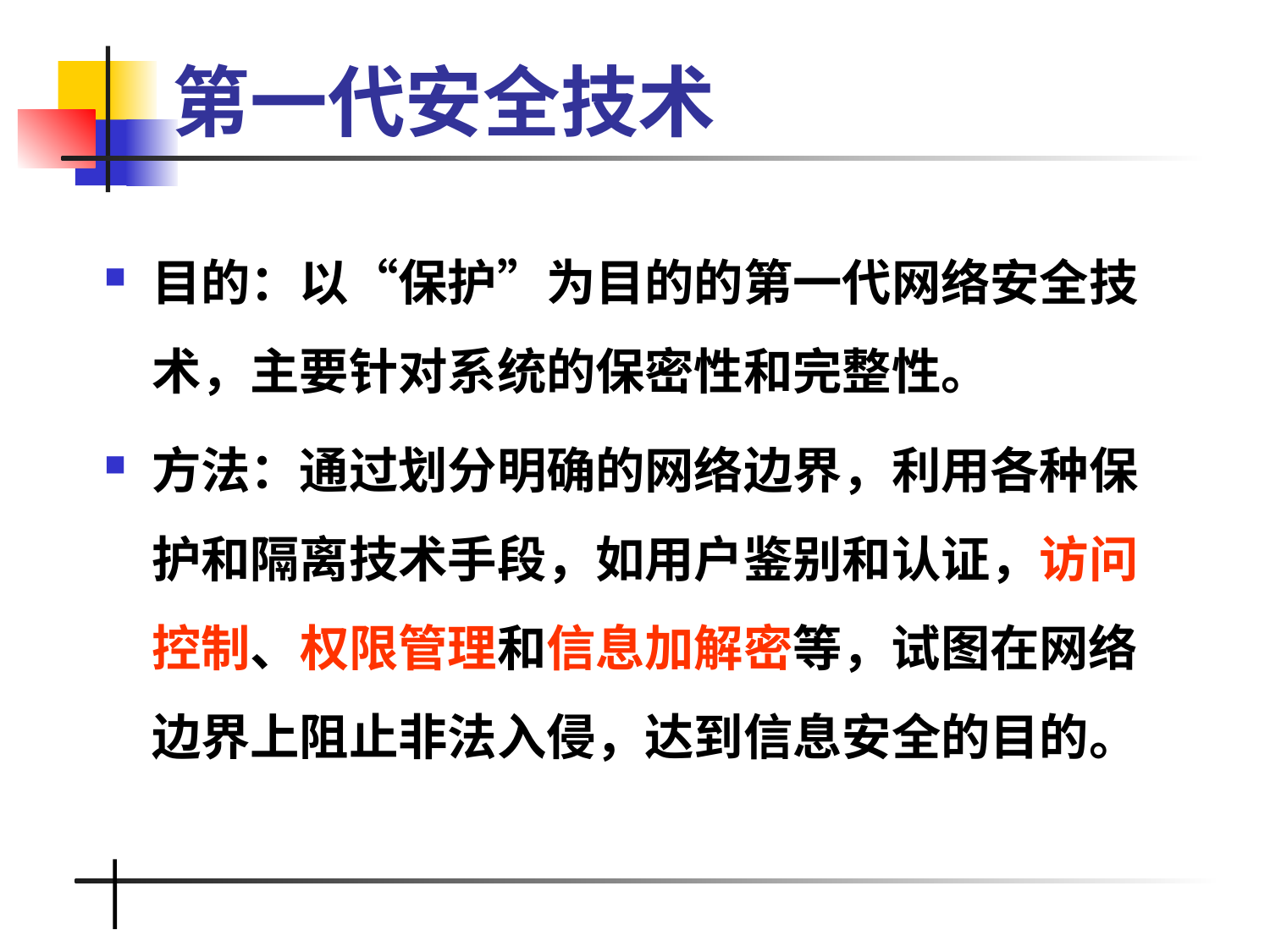

# 第一代安全技术
目的：以“保护”为目的的第一代网络安全技术，主要针对系统的保密性和完整性。
方法：通过划分明确的网络边界，利用各种保护和隔离技术手段，如用户鉴别和认证，访问控制、权限管理和信息加解密等，试图在网络边界上阻止非法入侵，达到信息安全的目的。